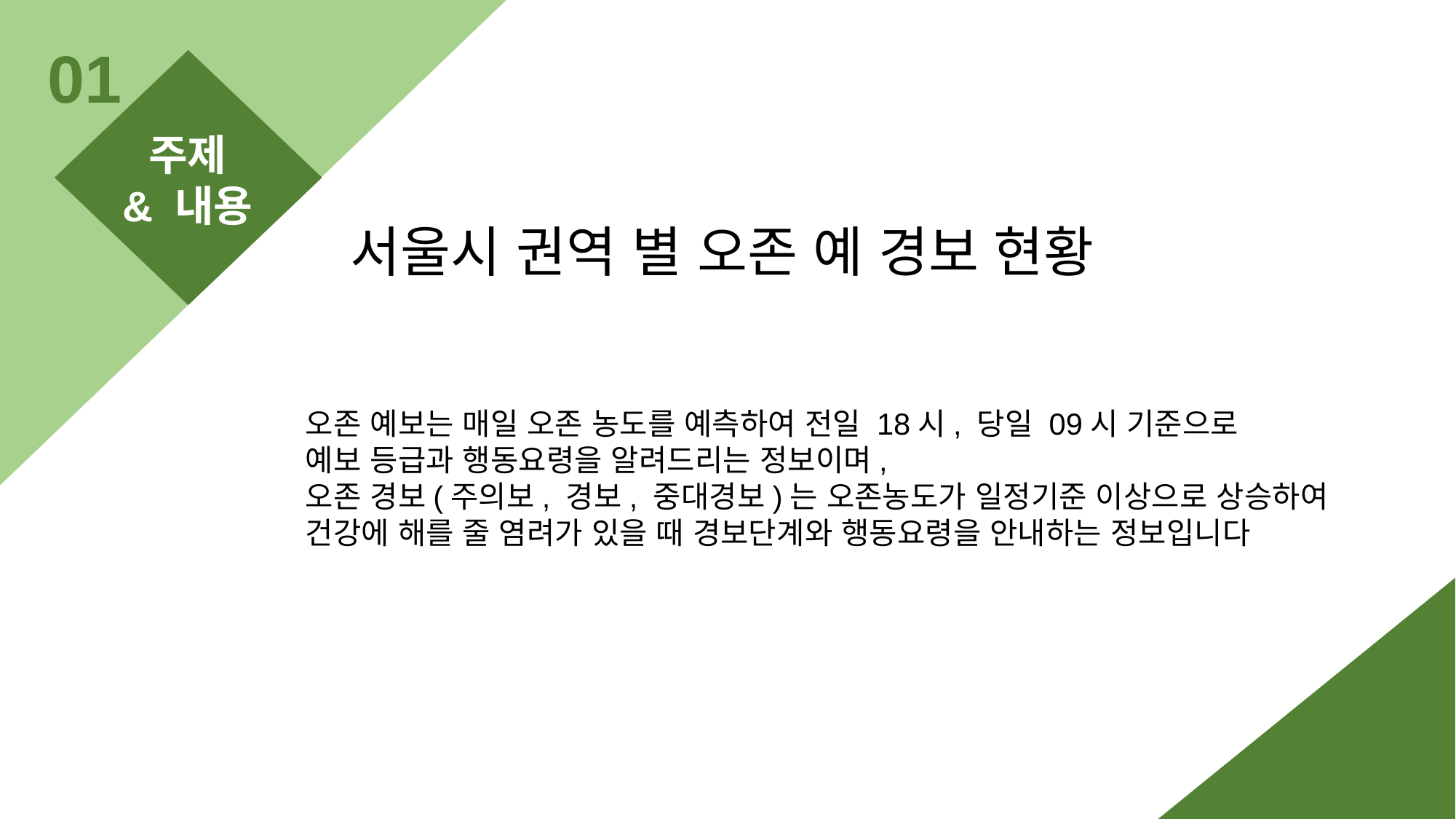

01
주제
& 내용
서울시 권역 별 오존 예 경보 현황
오존 예보는 매일 오존 농도를 예측하여 전일 18시, 당일 09시 기준으로
예보 등급과 행동요령을 알려드리는 정보이며,
오존 경보(주의보, 경보, 중대경보)는 오존농도가 일정기준 이상으로 상승하여 건강에 해를 줄 염려가 있을 때 경보단계와 행동요령을 안내하는 정보입니다